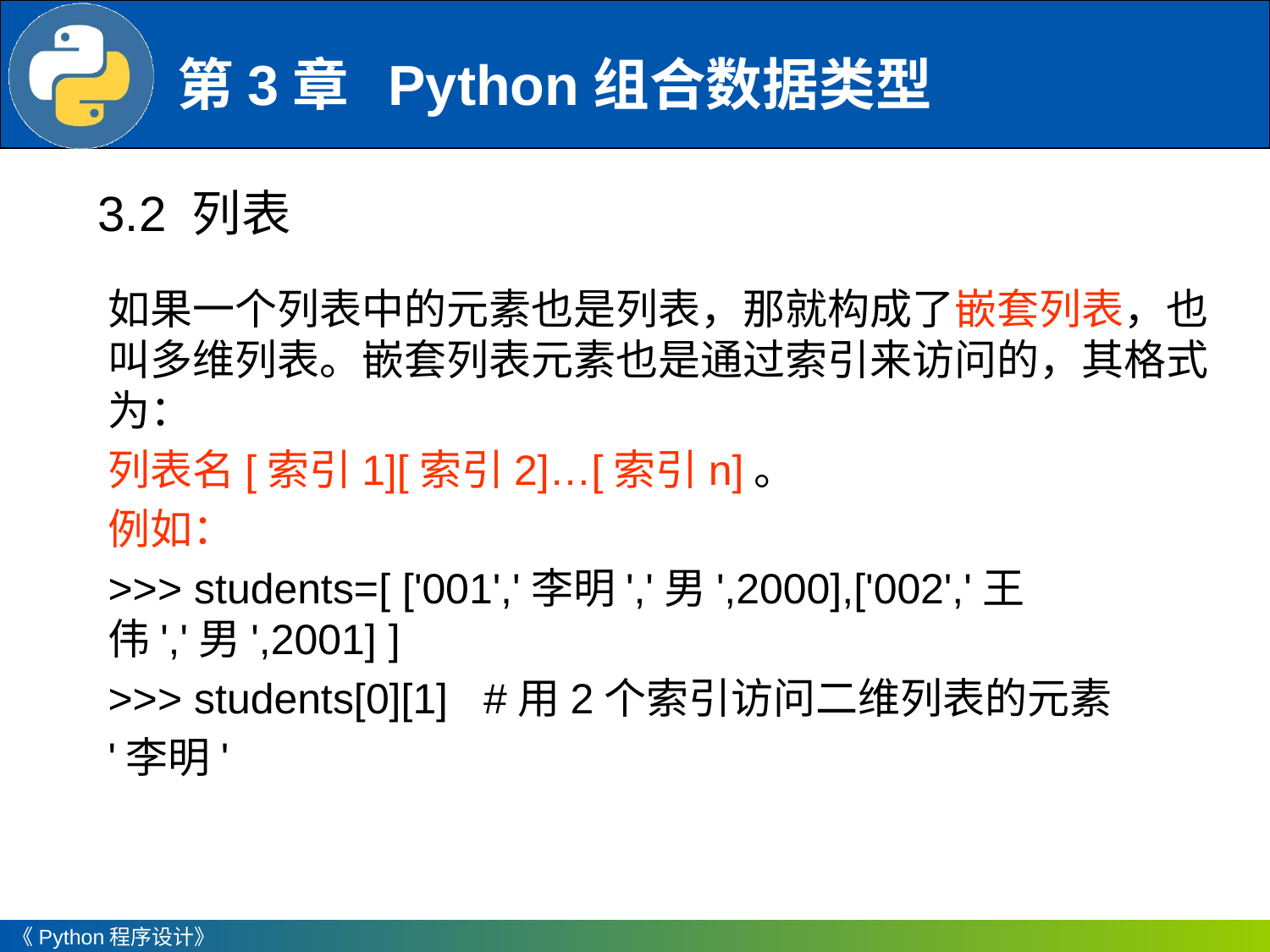

3.2 列表
如果一个列表中的元素也是列表，那就构成了嵌套列表，也叫多维列表。嵌套列表元素也是通过索引来访问的，其格式为：
列表名[索引1][索引2]…[索引n]。
例如：
>>> students=[ ['001','李明','男',2000],['002','王伟','男',2001] ]
>>> students[0][1]   #用2个索引访问二维列表的元素
'李明'